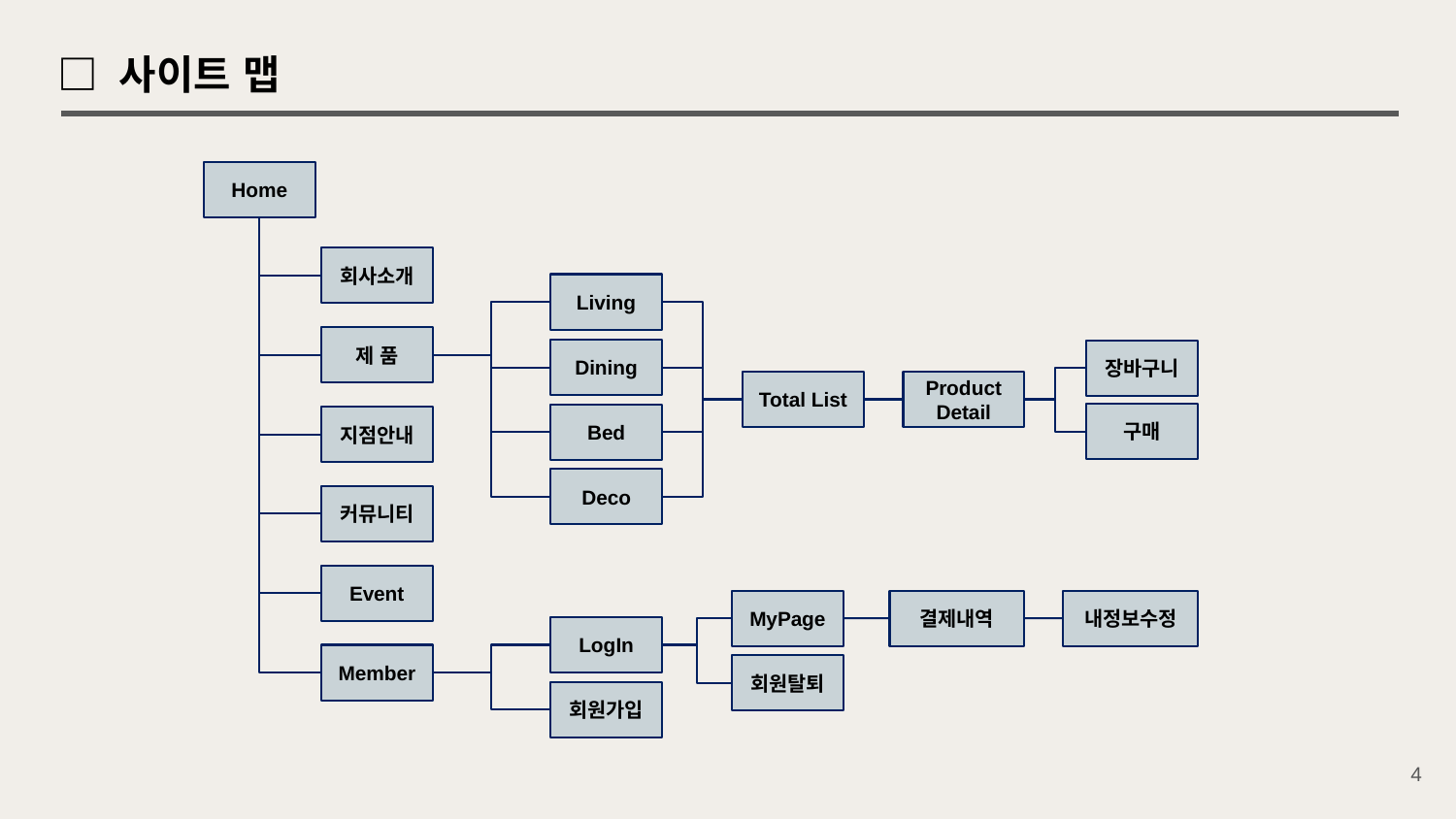

□ 사이트 맵
Home
회사소개
Living
제 품
Dining
장바구니
Product Detail
Total List
구매
Bed
지점안내
Deco
커뮤니티
Event
MyPage
내정보수정
결제내역
LogIn
Member
회원탈퇴
회원가입
4